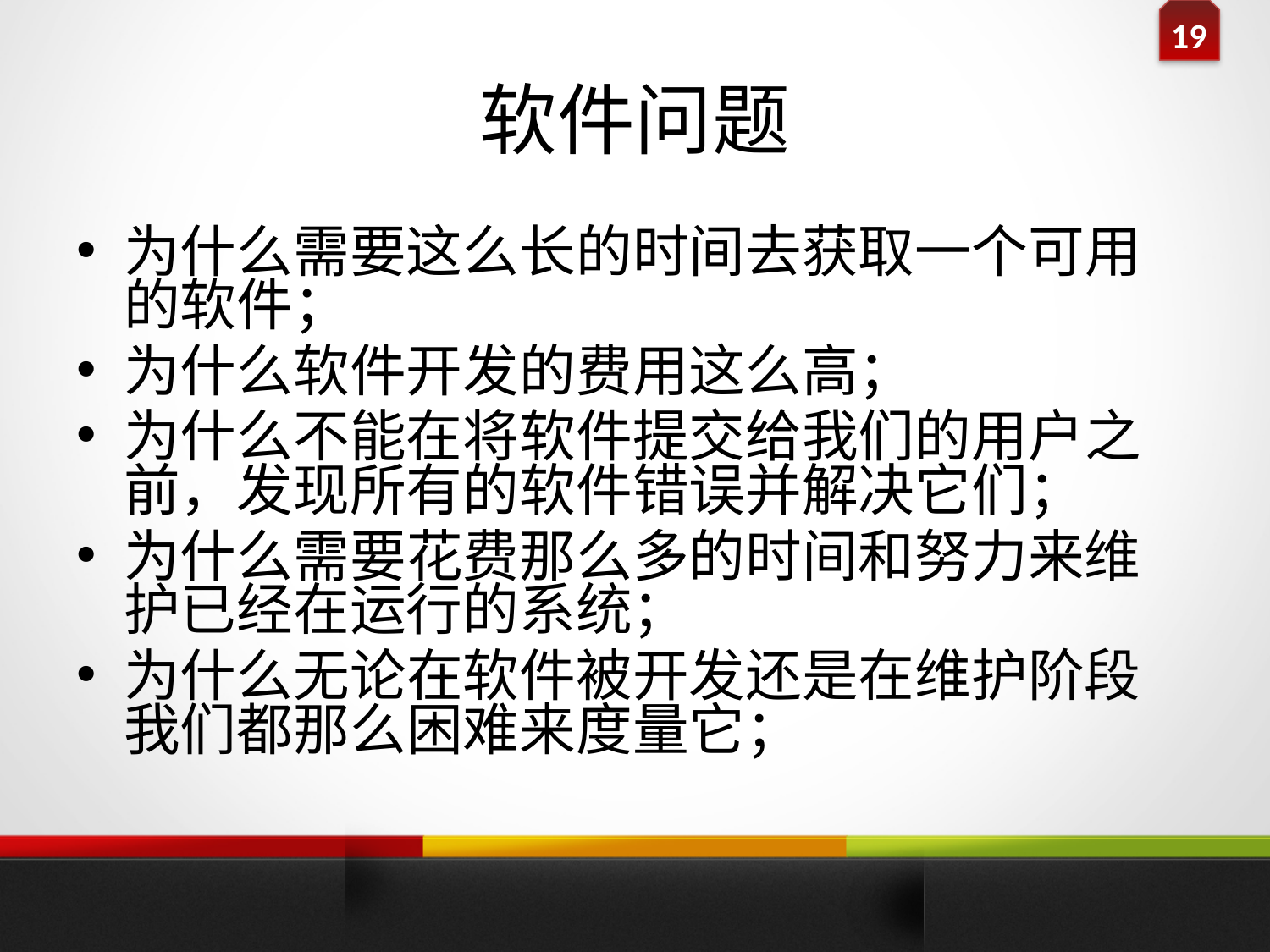

# 软件问题
为什么需要这么长的时间去获取一个可用的软件；
为什么软件开发的费用这么高；
为什么不能在将软件提交给我们的用户之前，发现所有的软件错误并解决它们；
为什么需要花费那么多的时间和努力来维护已经在运行的系统；
为什么无论在软件被开发还是在维护阶段我们都那么困难来度量它；

19